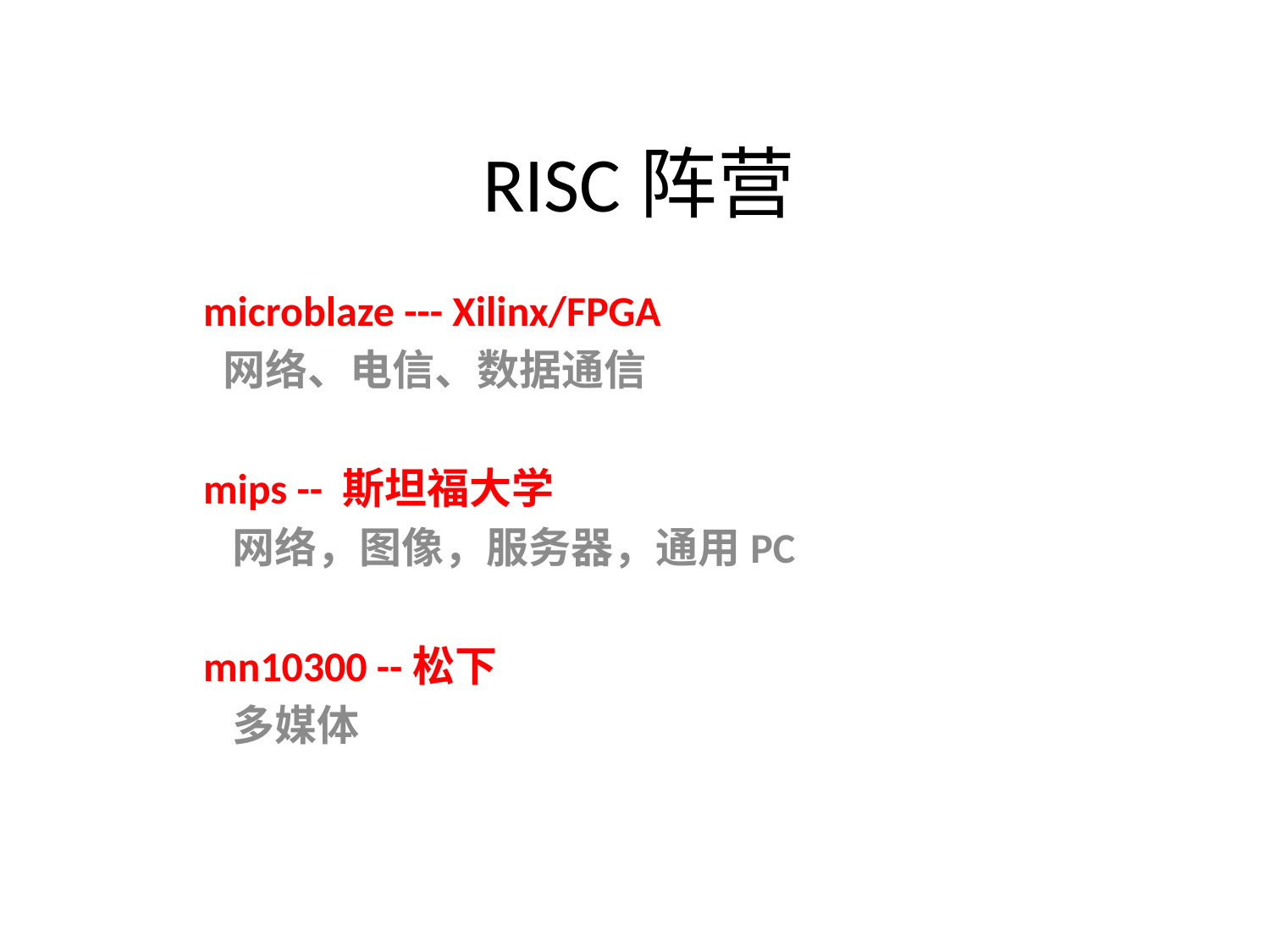

# RISC阵营
microblaze --- Xilinx/FPGA
 网络、电信、数据通信

mips -- 斯坦福大学
  网络，图像，服务器，通用PC

mn10300 --松下
  多媒体